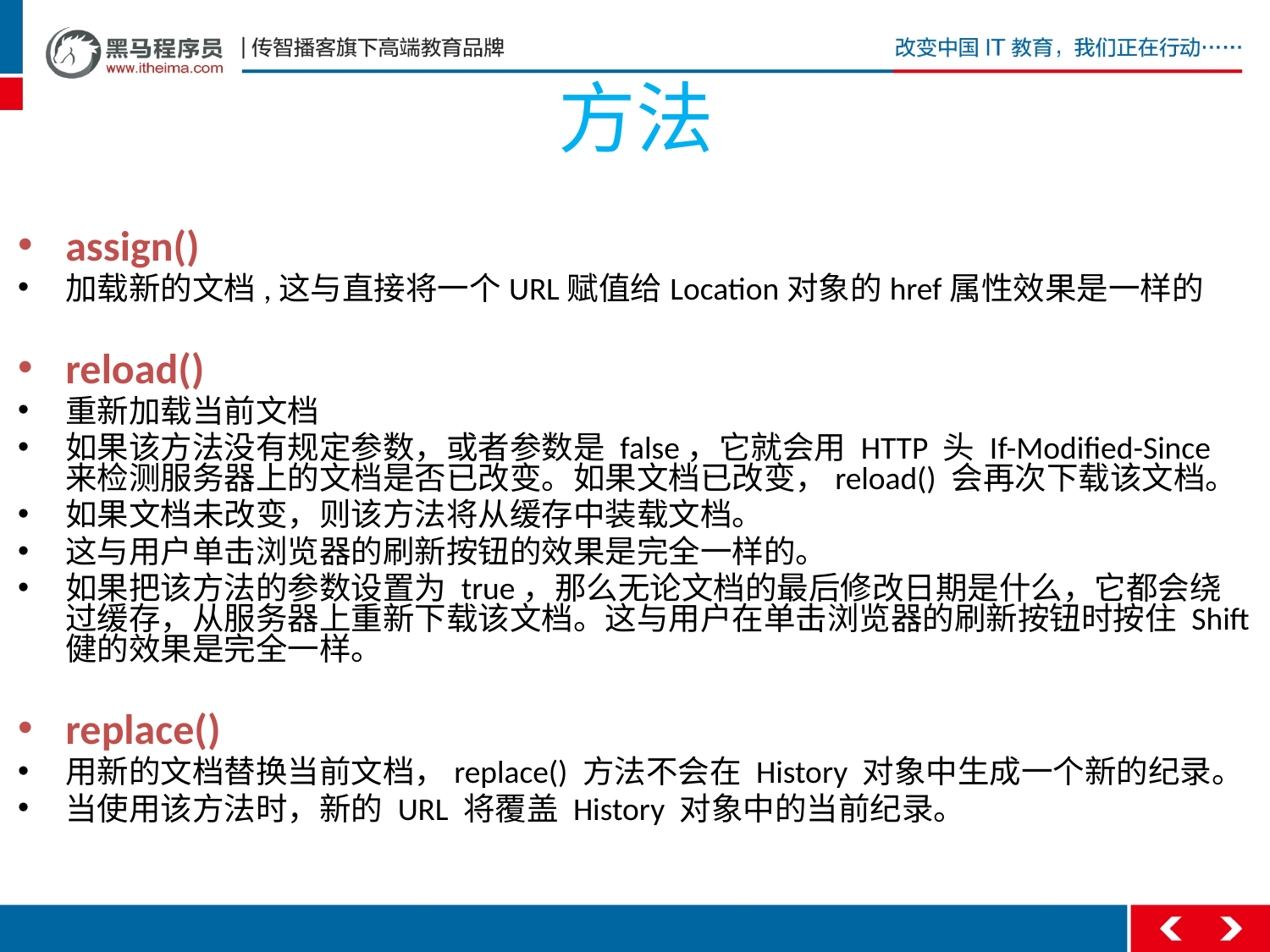

# 方法
assign()
加载新的文档,这与直接将一个URL赋值给Location对象的href属性效果是一样的

reload()
重新加载当前文档
如果该方法没有规定参数，或者参数是 false，它就会用 HTTP 头 If-Modified-Since 来检测服务器上的文档是否已改变。如果文档已改变，reload() 会再次下载该文档。
如果文档未改变，则该方法将从缓存中装载文档。
这与用户单击浏览器的刷新按钮的效果是完全一样的。
如果把该方法的参数设置为 true，那么无论文档的最后修改日期是什么，它都会绕过缓存，从服务器上重新下载该文档。这与用户在单击浏览器的刷新按钮时按住 Shift 健的效果是完全一样。

replace()
用新的文档替换当前文档，replace() 方法不会在 History 对象中生成一个新的纪录。
当使用该方法时，新的 URL 将覆盖 History 对象中的当前纪录。